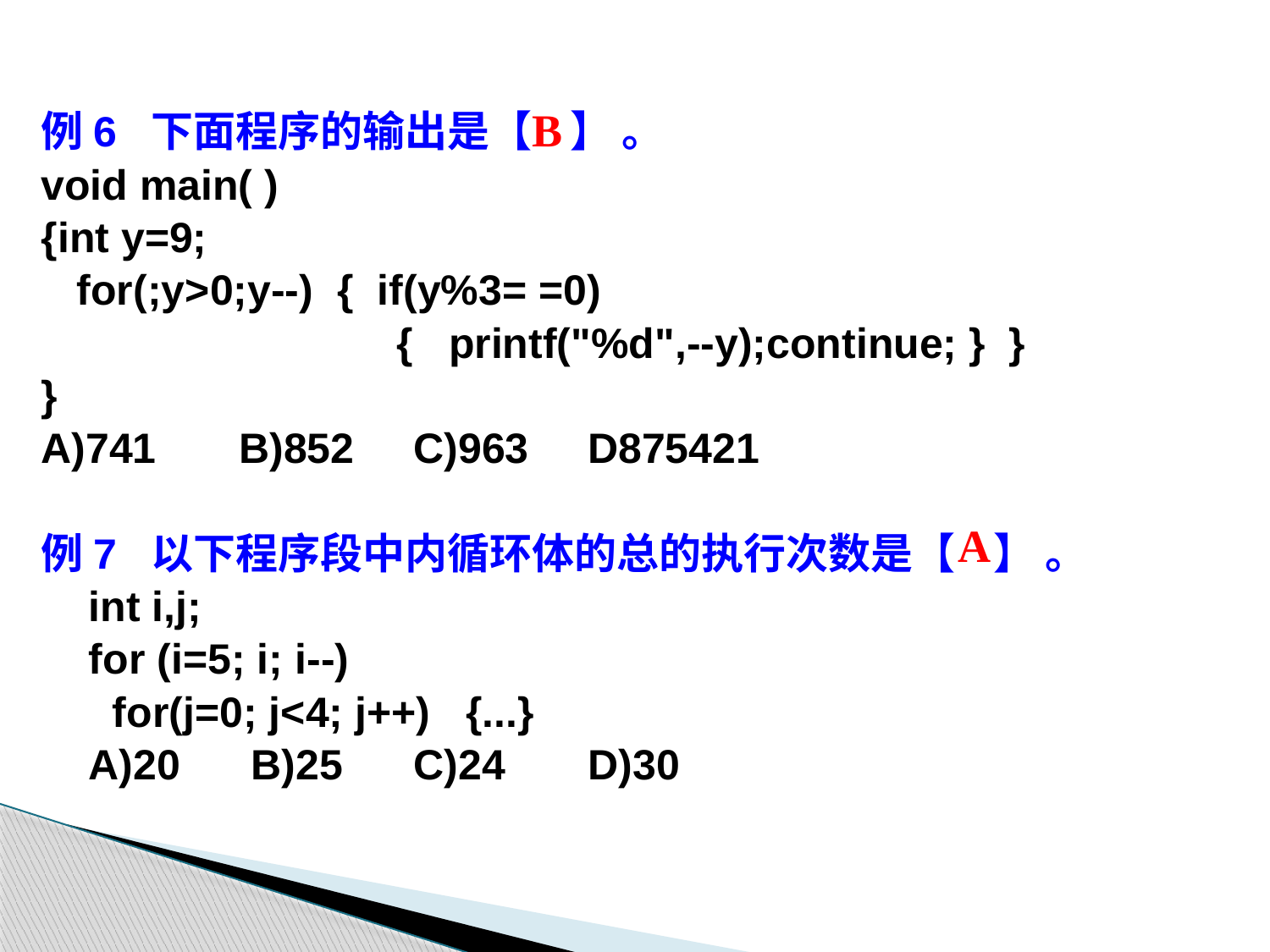

B
例6  下面程序的输出是【    】 。
void main( )
{int y=9;
   for(;y>0;y--)  {  if(y%3= =0)
                              {   printf("%d",--y);continue; }  }
}
A)741       B)852     C)963     D875421

例7  以下程序段中内循环体的总的执行次数是【    】 。
    int i,j;
    for (i=5; i; i--)
      for(j=0; j<4; j++)   {...}
    A)20      B)25      C)24       D)30
A